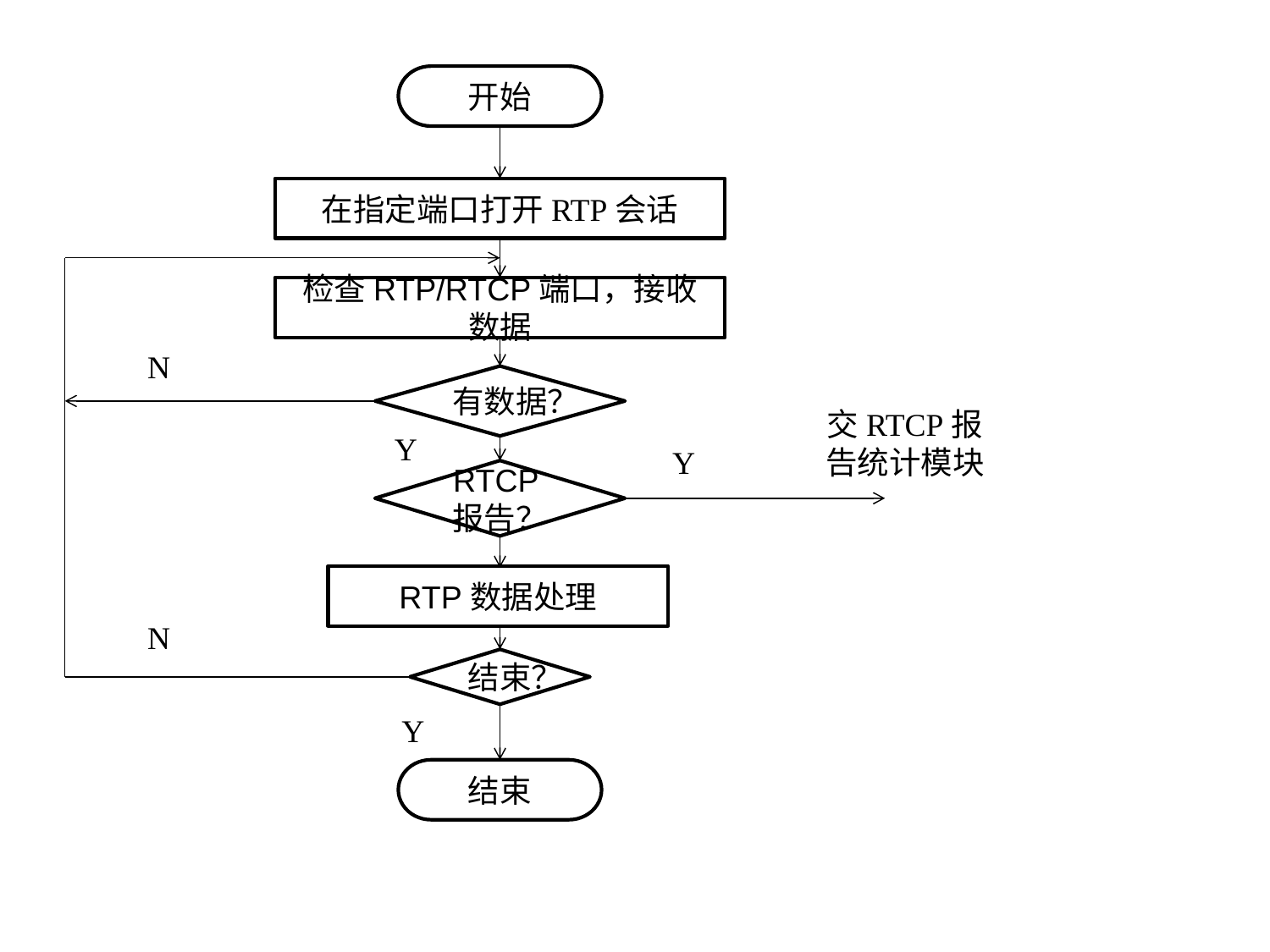

开始
在指定端口打开RTP会话
检查RTP/RTCP端口，接收数据
N
有数据？
交RTCP报告统计模块
Y
Y
RTCP报告？
RTP数据处理
N
结束？
Y
结束